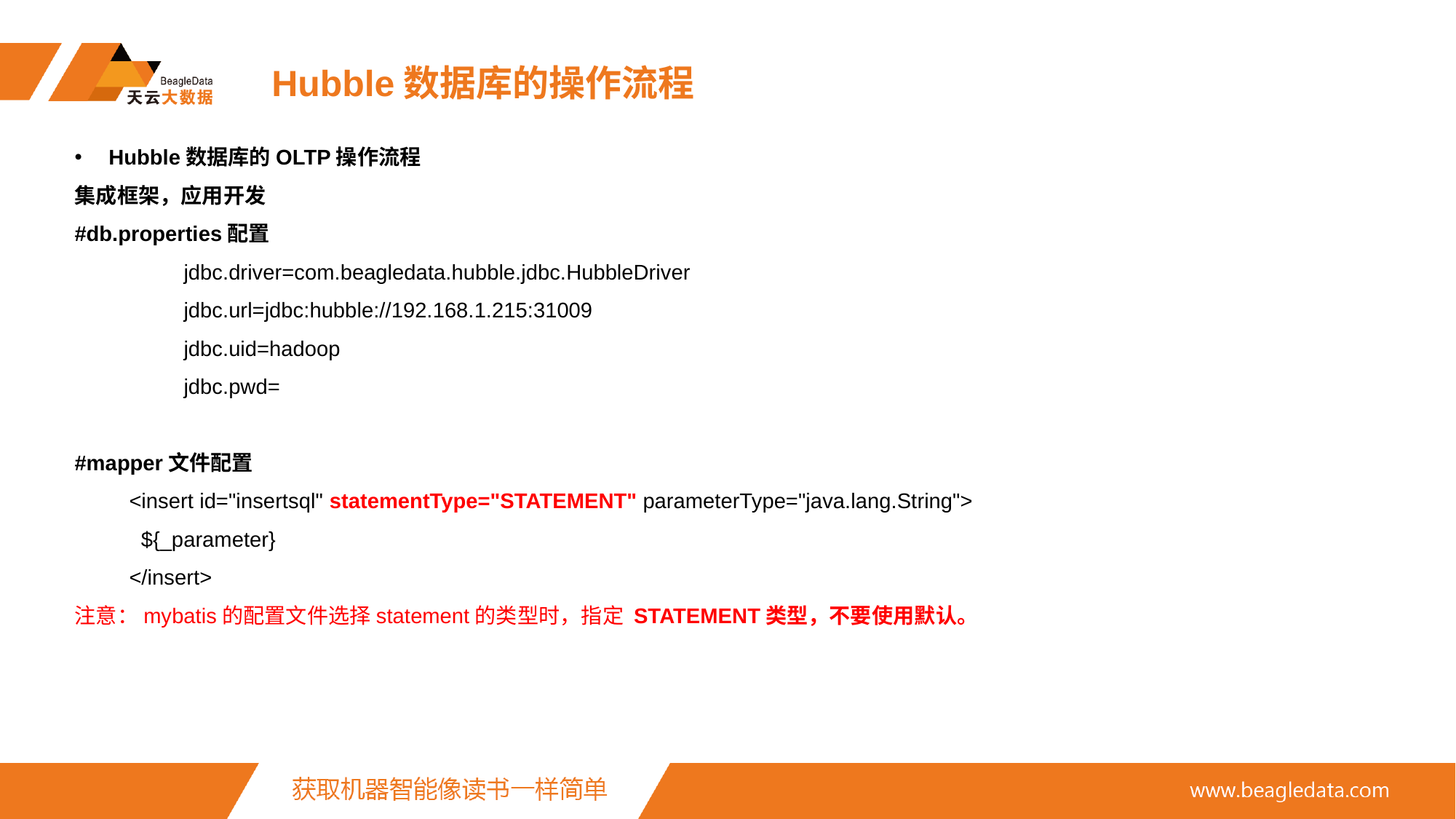

# Hubble数据库的操作流程
Hubble数据库的OLTP操作流程
集成框架，应用开发
#db.properties配置
jdbc.driver=com.beagledata.hubble.jdbc.HubbleDriver
jdbc.url=jdbc:hubble://192.168.1.215:31009
jdbc.uid=hadoop
jdbc.pwd=

#mapper文件配置
<insert id="insertsql" statementType="STATEMENT" parameterType="java.lang.String">
  ${_parameter}
</insert>
注意：mybatis的配置文件选择statement的类型时，指定 STATEMENT类型，不要使用默认。